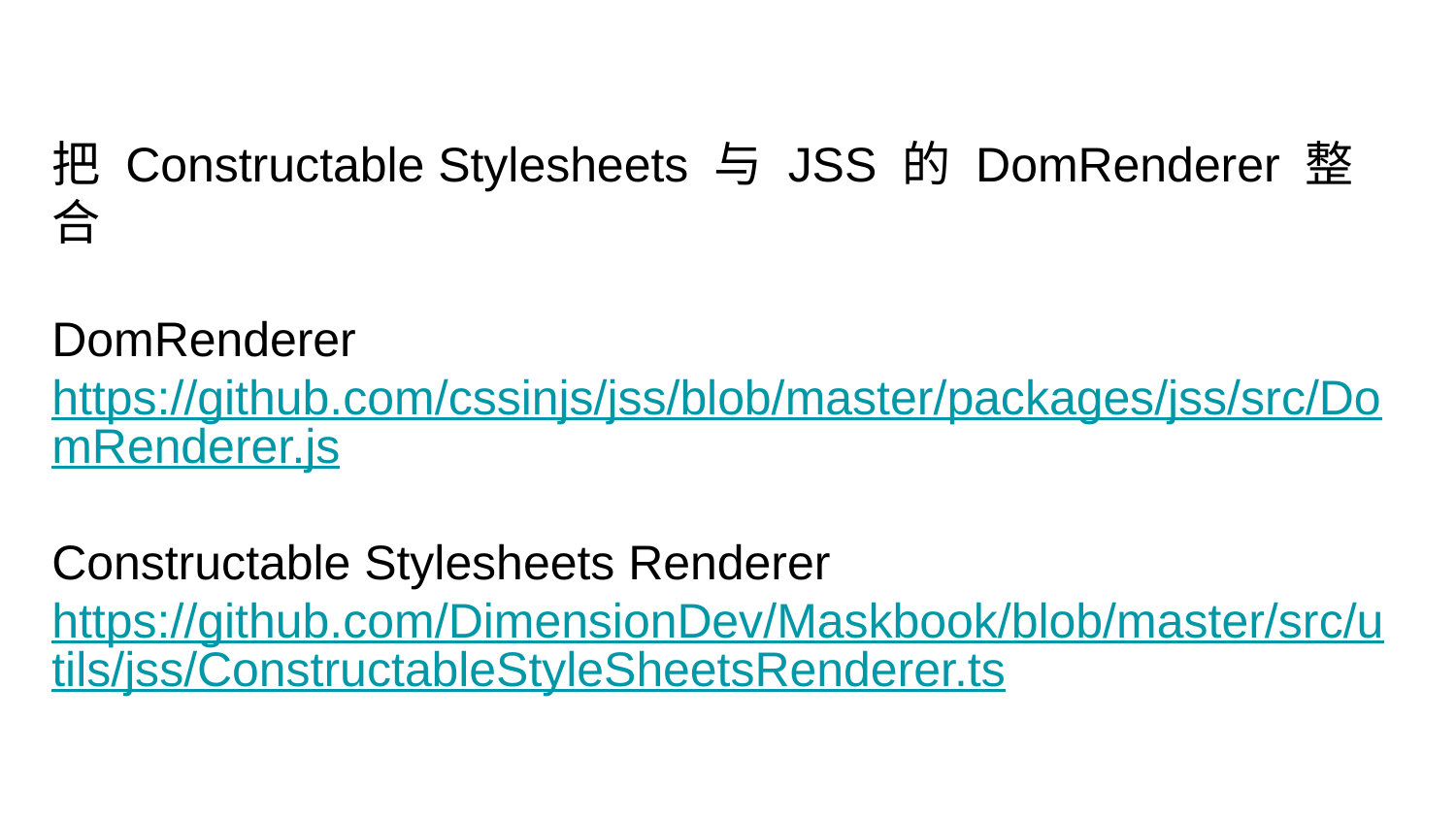

把 Constructable Stylesheets 与 JSS 的 DomRenderer 整合

DomRenderer
https://github.com/cssinjs/jss/blob/master/packages/jss/src/DomRenderer.js

Constructable Stylesheets Renderer
https://github.com/DimensionDev/Maskbook/blob/master/src/utils/jss/ConstructableStyleSheetsRenderer.ts